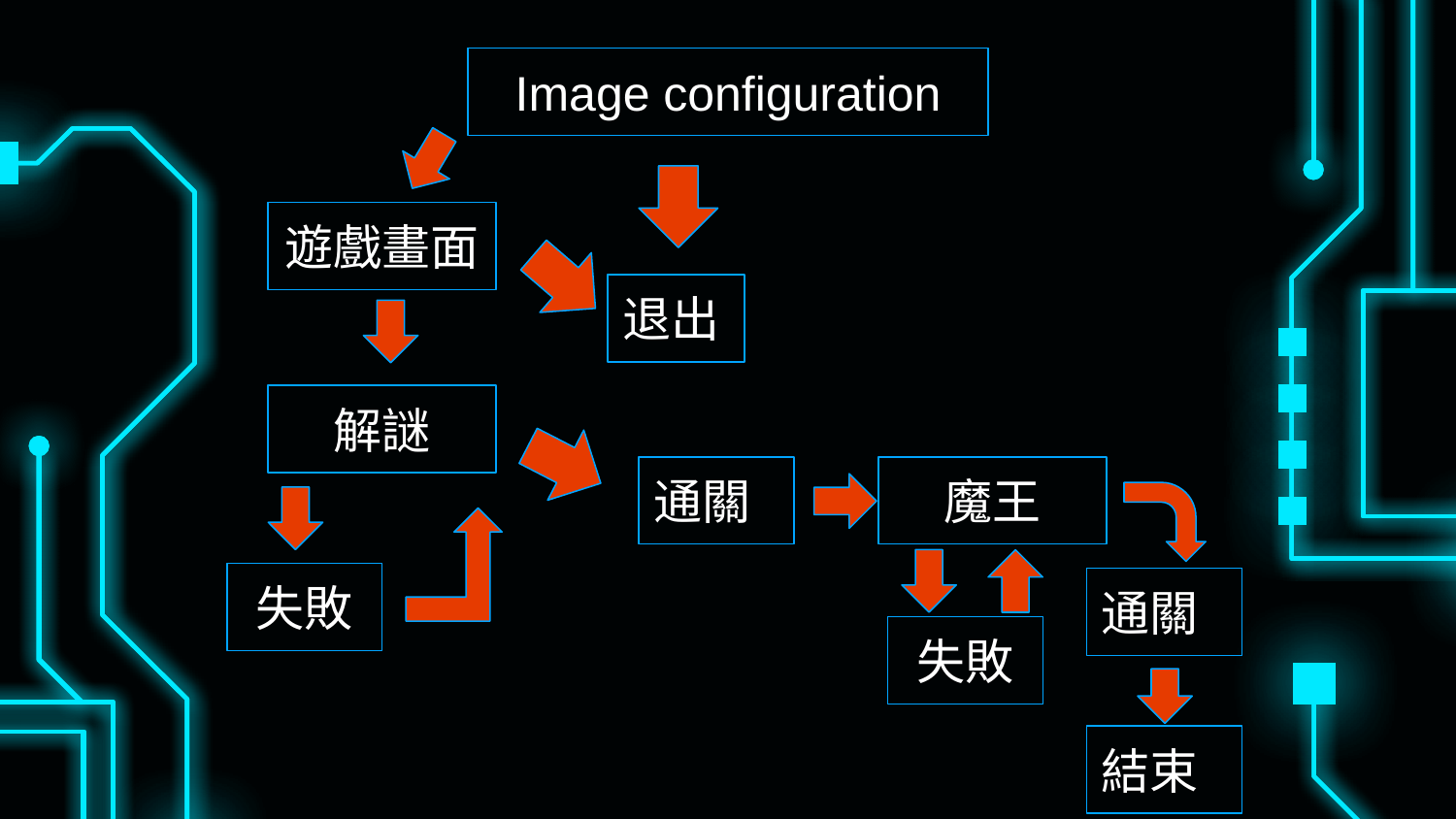

Image configuration

遊戲畫面

退出

解謎

通關
魔王

失敗
通關
失敗

結束